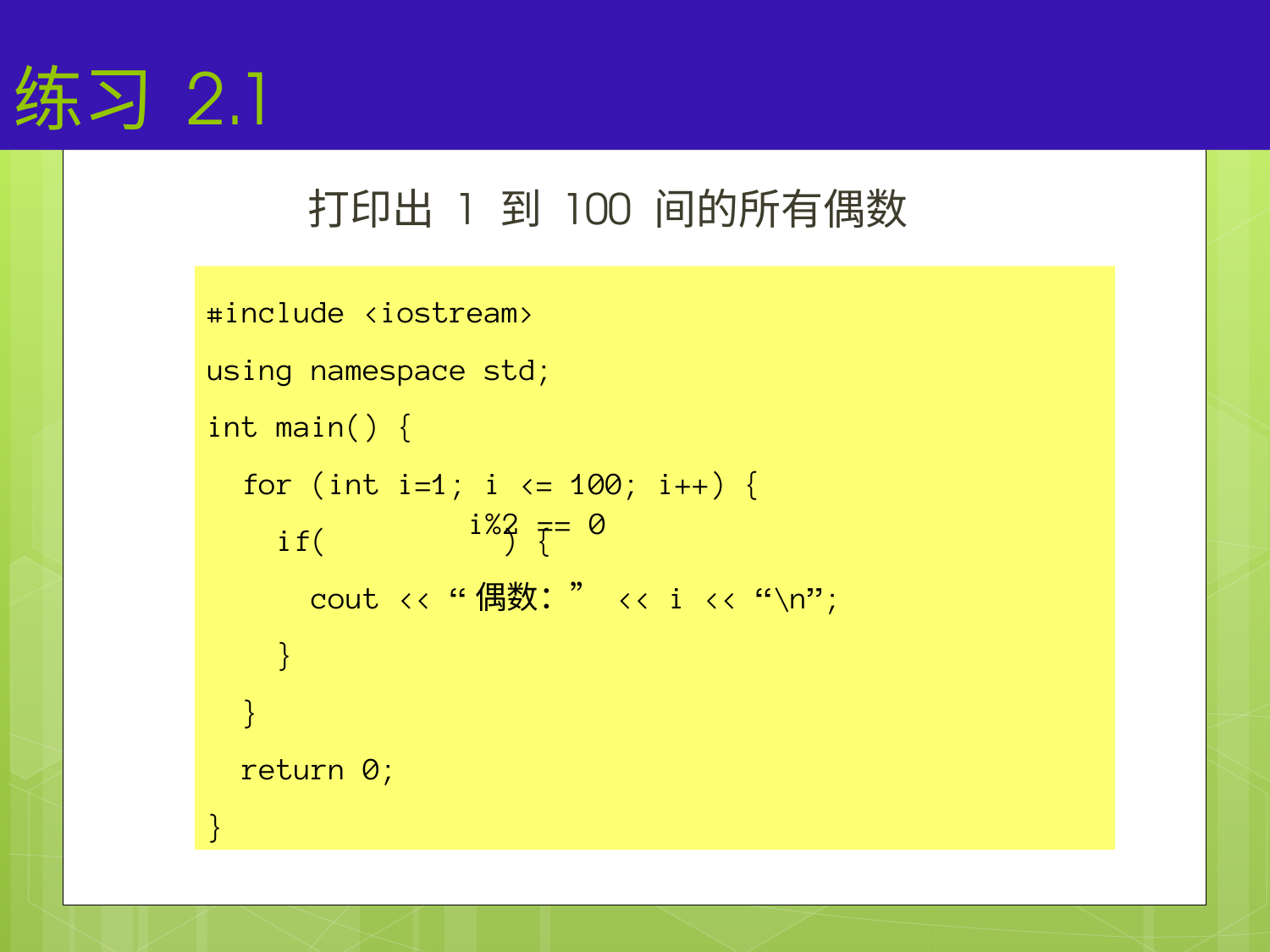

# 练习 2.1
48
打印出 1 到 100 间的所有偶数
#include <iostream>
using namespace std;
int main() {
  for (int i=1; i <= 100; i++) {
    if(          ) {
      cout << “偶数：” << i << “\n”;
    }
  }
  return 0;
}
i%2 == 0